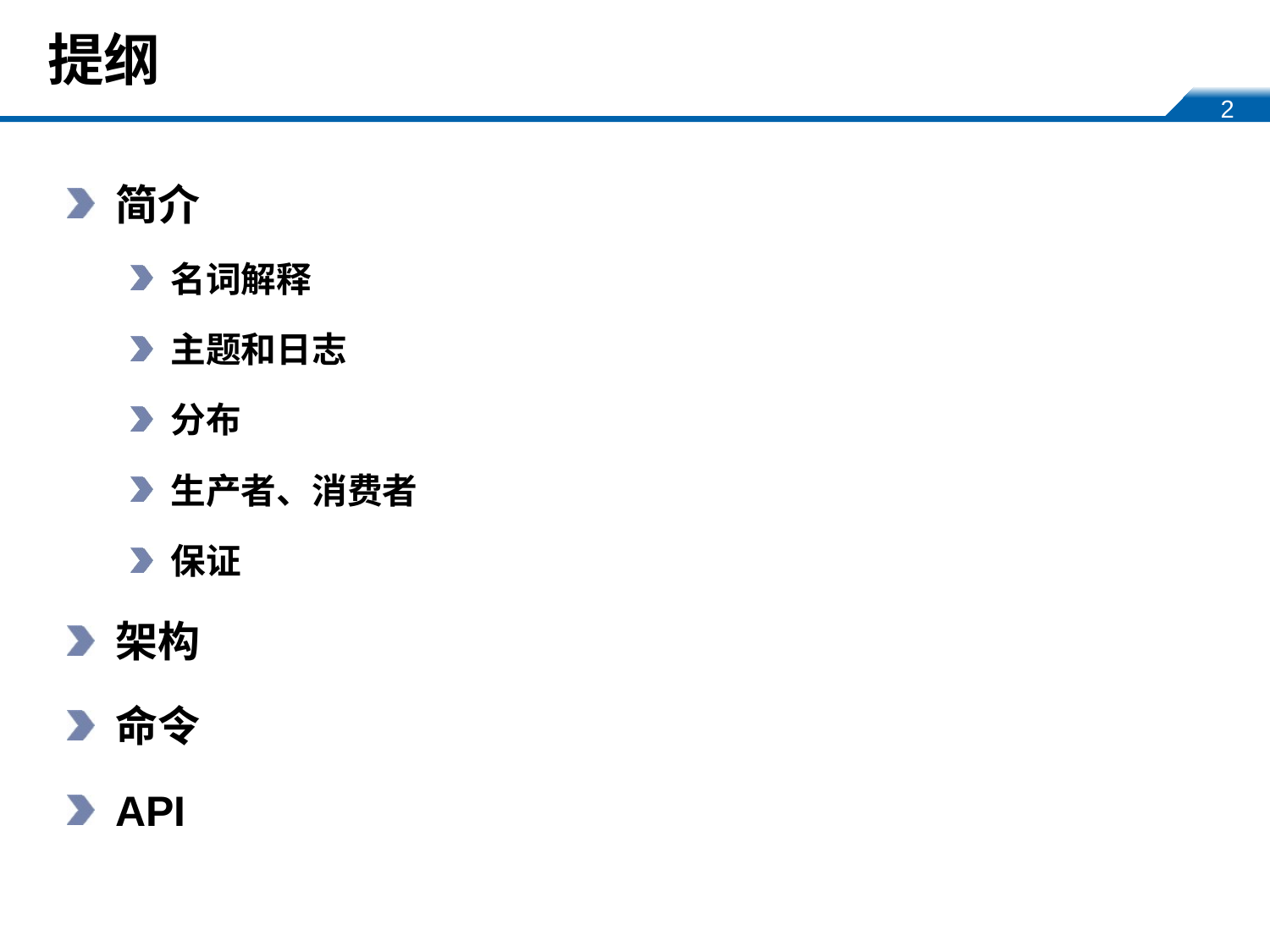

# 提纲
简介
名词解释
主题和日志
分布
生产者、消费者
保证
架构
命令
API